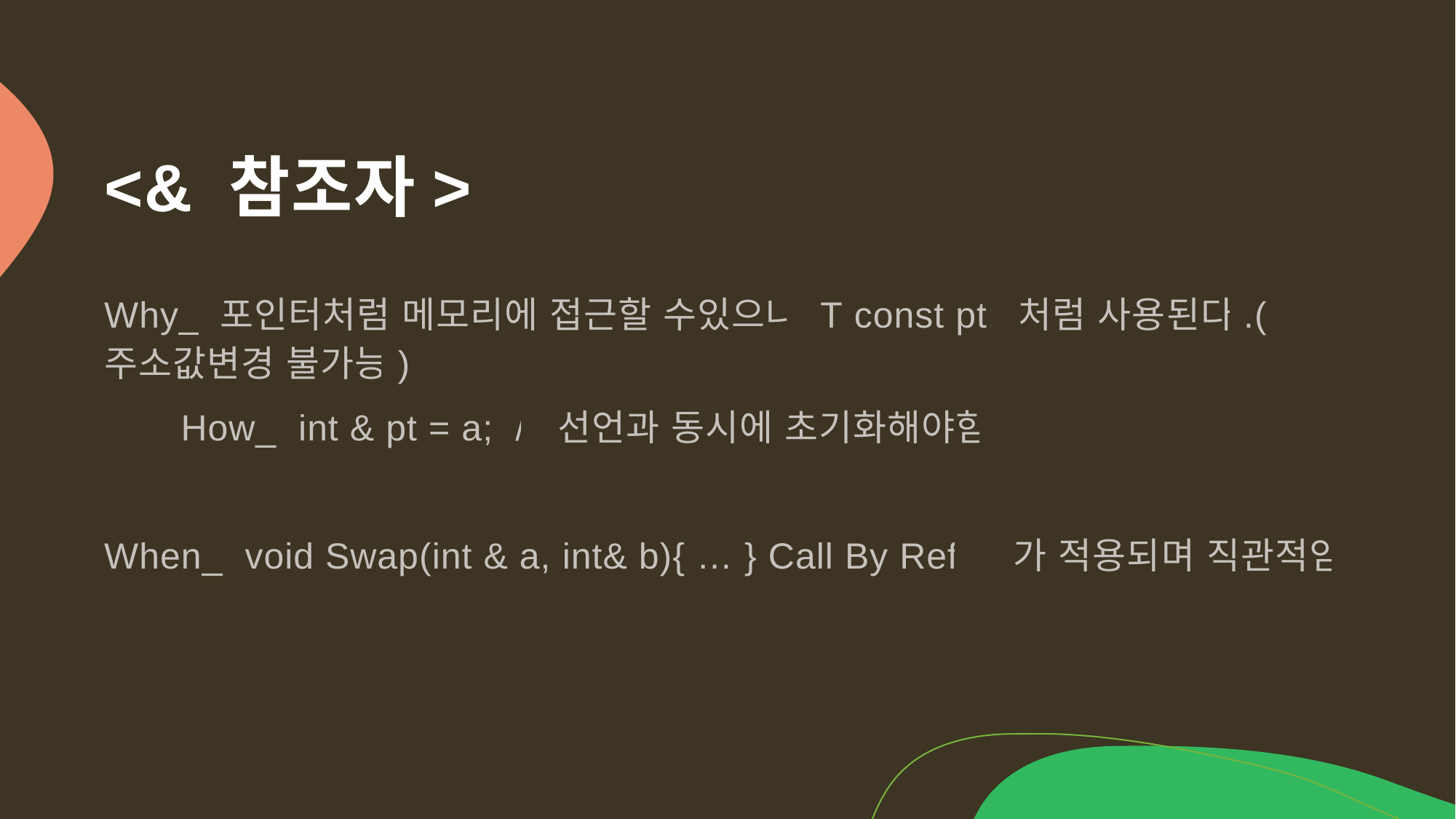

# <& 참조자>
Why_ 포인터처럼 메모리에 접근할 수있으나 T const pt; 처럼 사용된다.(주소값변경 불가능)
       How_  int & pt = a;  // 선언과 동시에 초기화해야함

When_  void Swap(int & a, int& b){ … } Call By Refer 가 적용되며 직관적임